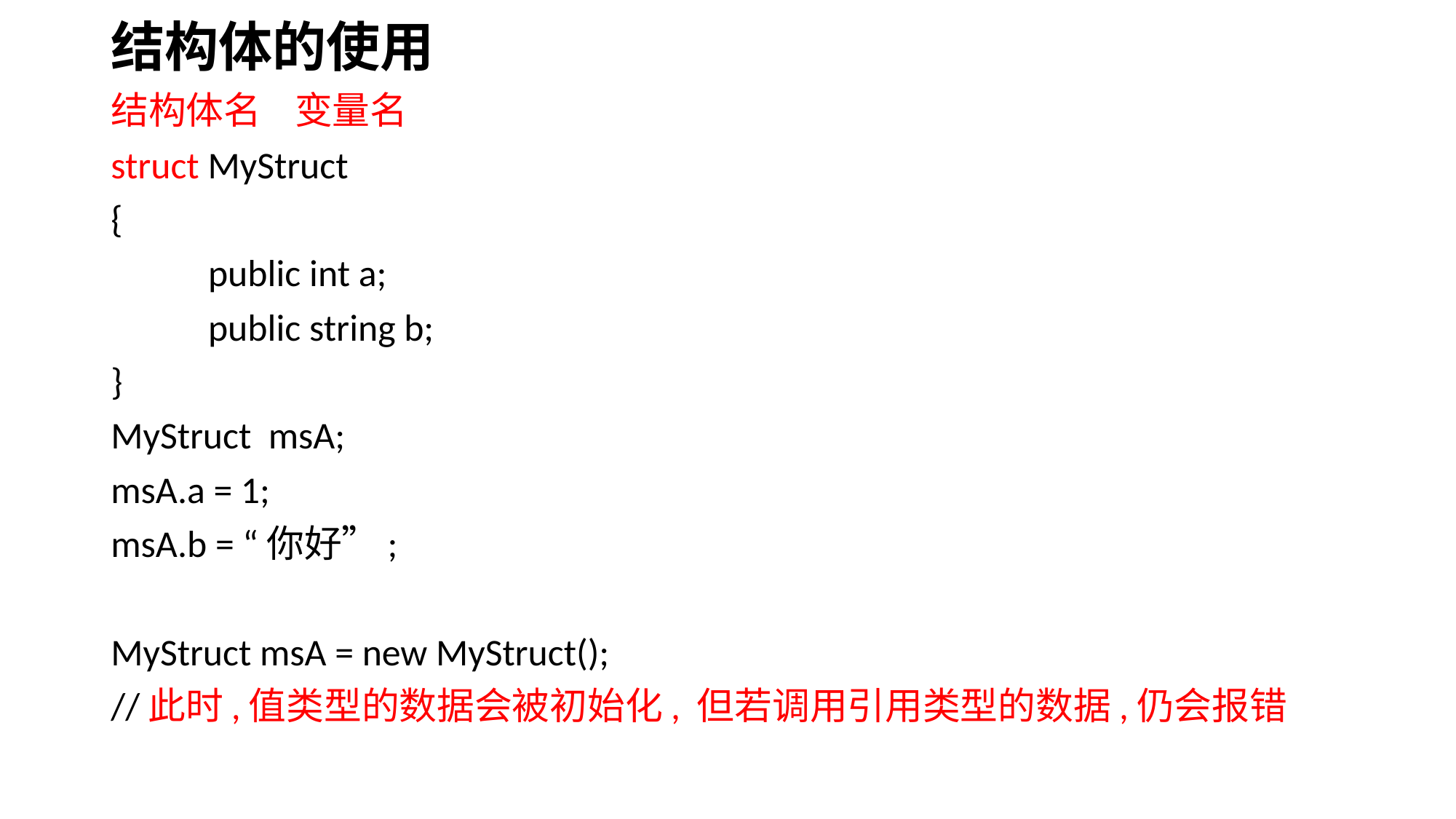

结构体的使用
结构体名    变量名
struct MyStruct
{
	public int a;
	public string b;
}
MyStruct  msA;
msA.a = 1;
msA.b = “你好”;

MyStruct msA = new MyStruct();
//此时,值类型的数据会被初始化, 但若调用引用类型的数据,仍会报错